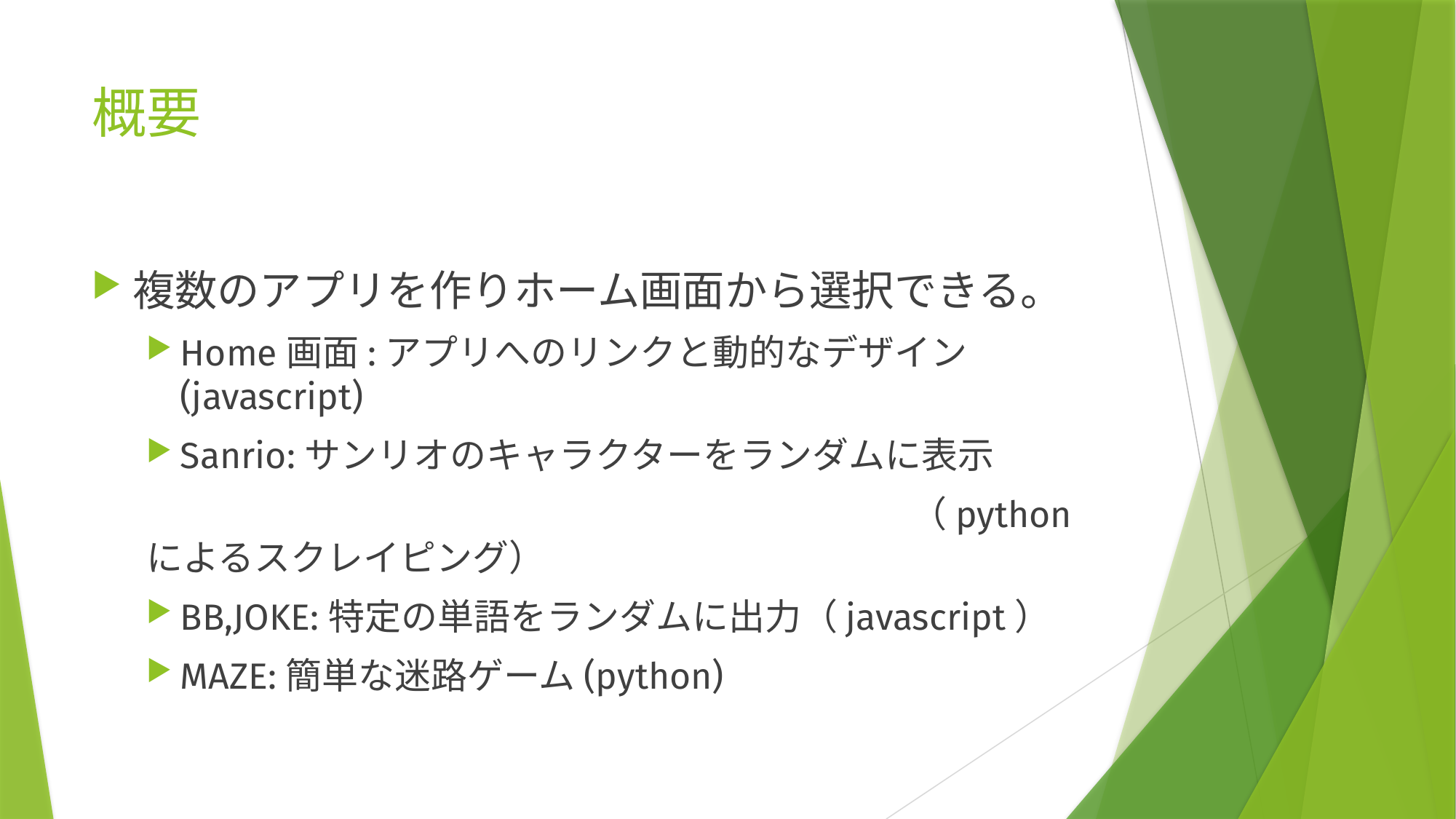

# 概要
複数のアプリを作りホーム画面から選択できる。
Home画面:アプリへのリンクと動的なデザイン(javascript)
Sanrio:サンリオのキャラクターをランダムに表示
							（pythonによるスクレイピング）
BB,JOKE:特定の単語をランダムに出力（javascript）
MAZE:簡単な迷路ゲーム(python)